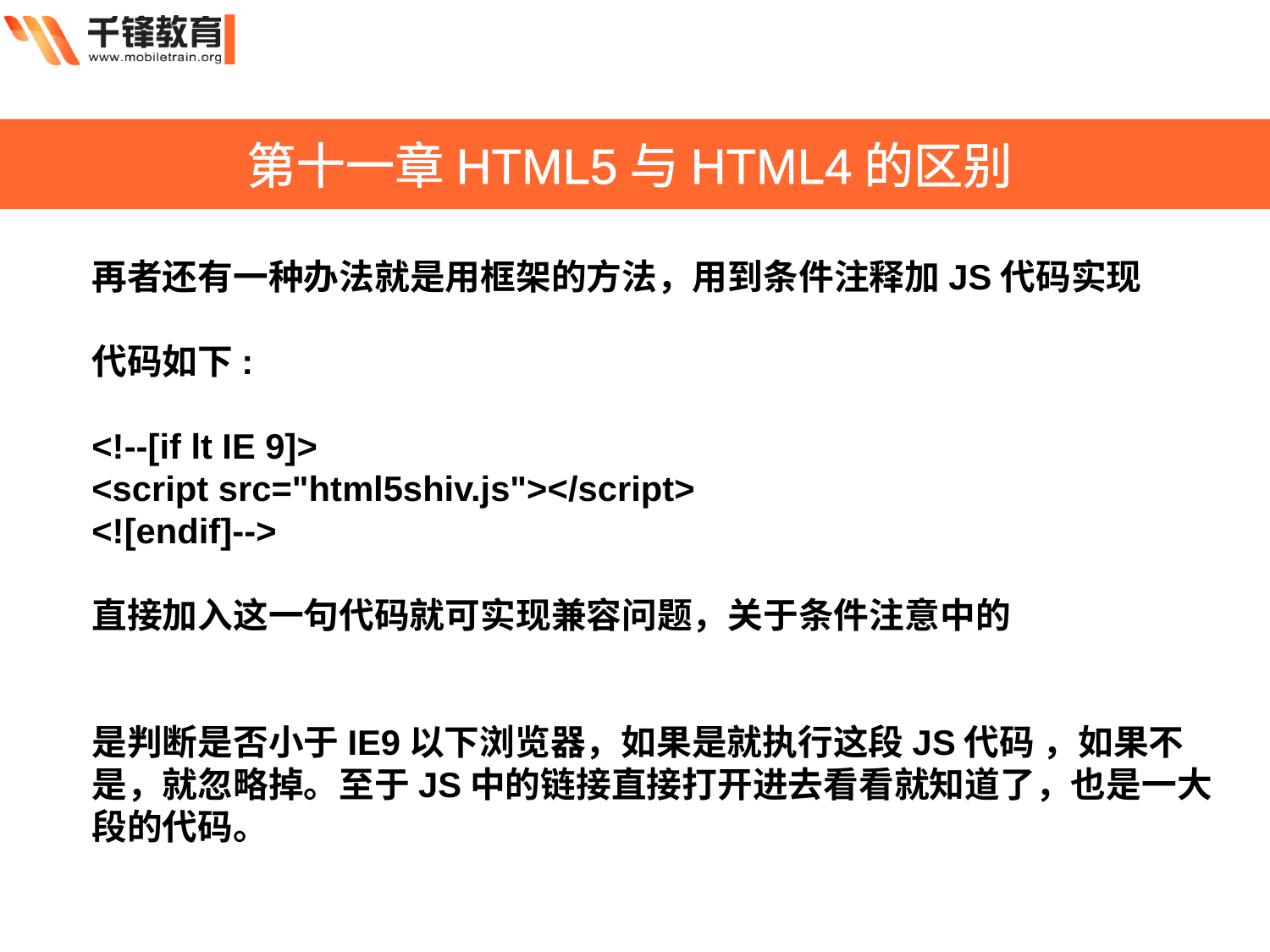

第十一章HTML5与HTML4的区别
再者还有一种办法就是用框架的方法，用到条件注释加JS代码实现
代码如下:
<!--[if lt IE 9]>
<script src="html5shiv.js"></script>
<![endif]-->
直接加入这一句代码就可实现兼容问题，关于条件注意中的 
是判断是否小于IE9以下浏览器，如果是就执行这段JS代码 ，如果不是，就忽略掉。至于JS中的链接直接打开进去看看就知道了，也是一大段的代码。